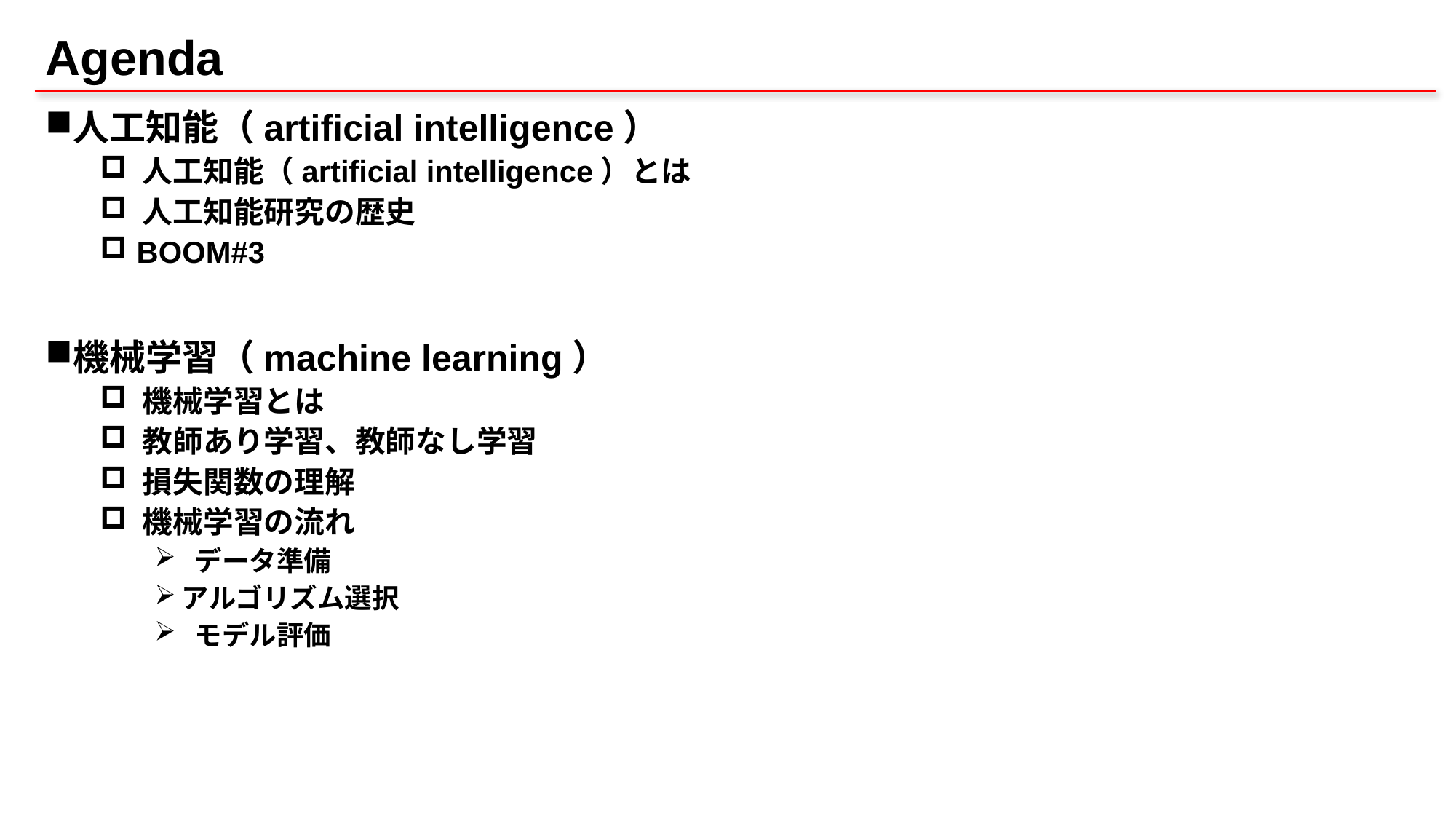

# Agenda
人工知能（artificial intelligence）
 人工知能（artificial intelligence）とは
 人工知能研究の歴史
 BOOM#3

機械学習（machine learning）
 機械学習とは
 教師あり学習、教師なし学習
 損失関数の理解
 機械学習の流れ
 データ準備
アルゴリズム選択
 モデル評価